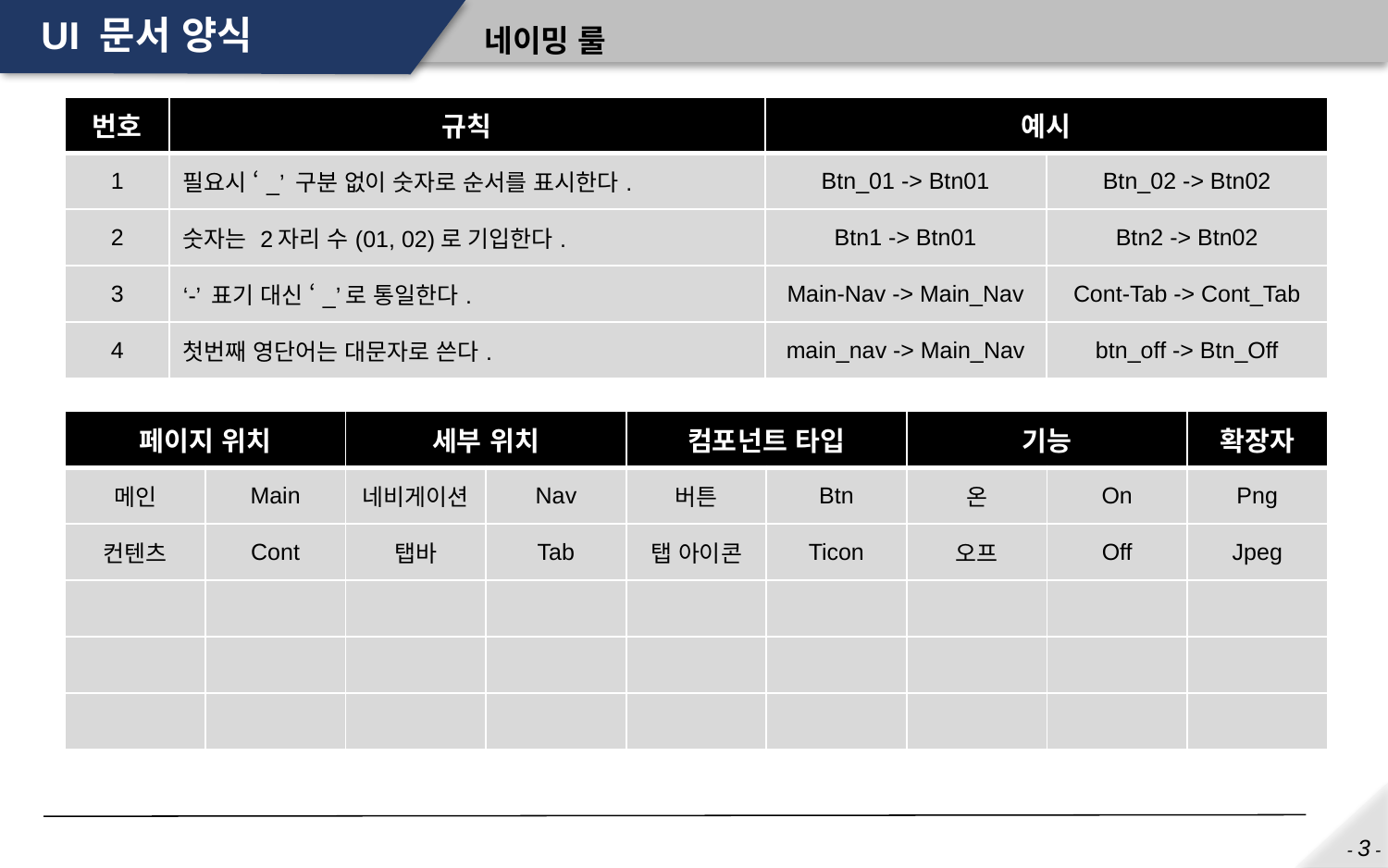

# UI 문서 양식
네이밍 룰
| 번호 | 규칙 | 예시 |  |
| --- | --- | --- | --- |
| 1 | 필요시 ‘\_’ 구분 없이 숫자로 순서를 표시한다. | Btn\_01 -> Btn01 | Btn\_02 -> Btn02 |
| 2 | 숫자는 2자리 수(01, 02)로 기입한다. | Btn1 -> Btn01 | Btn2 -> Btn02 |
| 3 | ‘-’ 표기 대신 ‘\_’로 통일한다. | Main-Nav -> Main\_Nav | Cont-Tab -> Cont\_Tab |
| 4 | 첫번째 영단어는 대문자로 쓴다. | main\_nav -> Main\_Nav | btn\_off -> Btn\_Off |
| 페이지 위치 |  | 세부 위치 |  | 컴포넌트 타입 |  | 기능 |  | 확장자 |
| --- | --- | --- | --- | --- | --- | --- | --- | --- |
| 메인 | Main | 네비게이션 | Nav | 버튼 | Btn | 온 | On | Png |
| 컨텐츠 | Cont | 탭바 | Tab | 탭 아이콘 | Ticon | 오프 | Off | Jpeg |
|  |  |  |  |  |  |  |  |  |
|  |  |  |  |  |  |  |  |  |
|  |  |  |  |  |  |  |  |  |